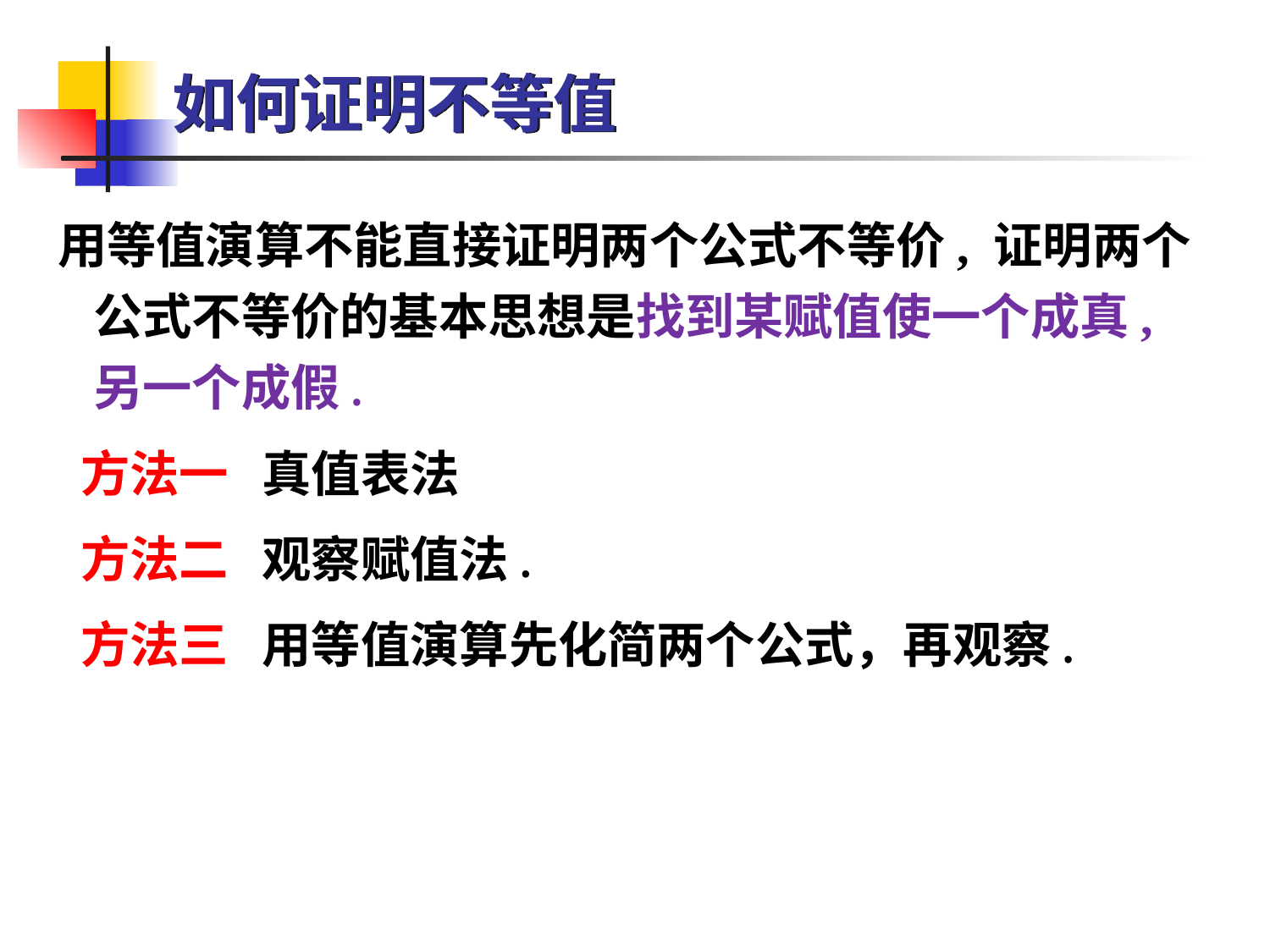

# 如何证明不等值
用等值演算不能直接证明两个公式不等价, 证明两个公式不等价的基本思想是找到某赋值使一个成真,另一个成假.
 方法一   真值表法
 方法二   观察赋值法.
 方法三   用等值演算先化简两个公式，再观察.